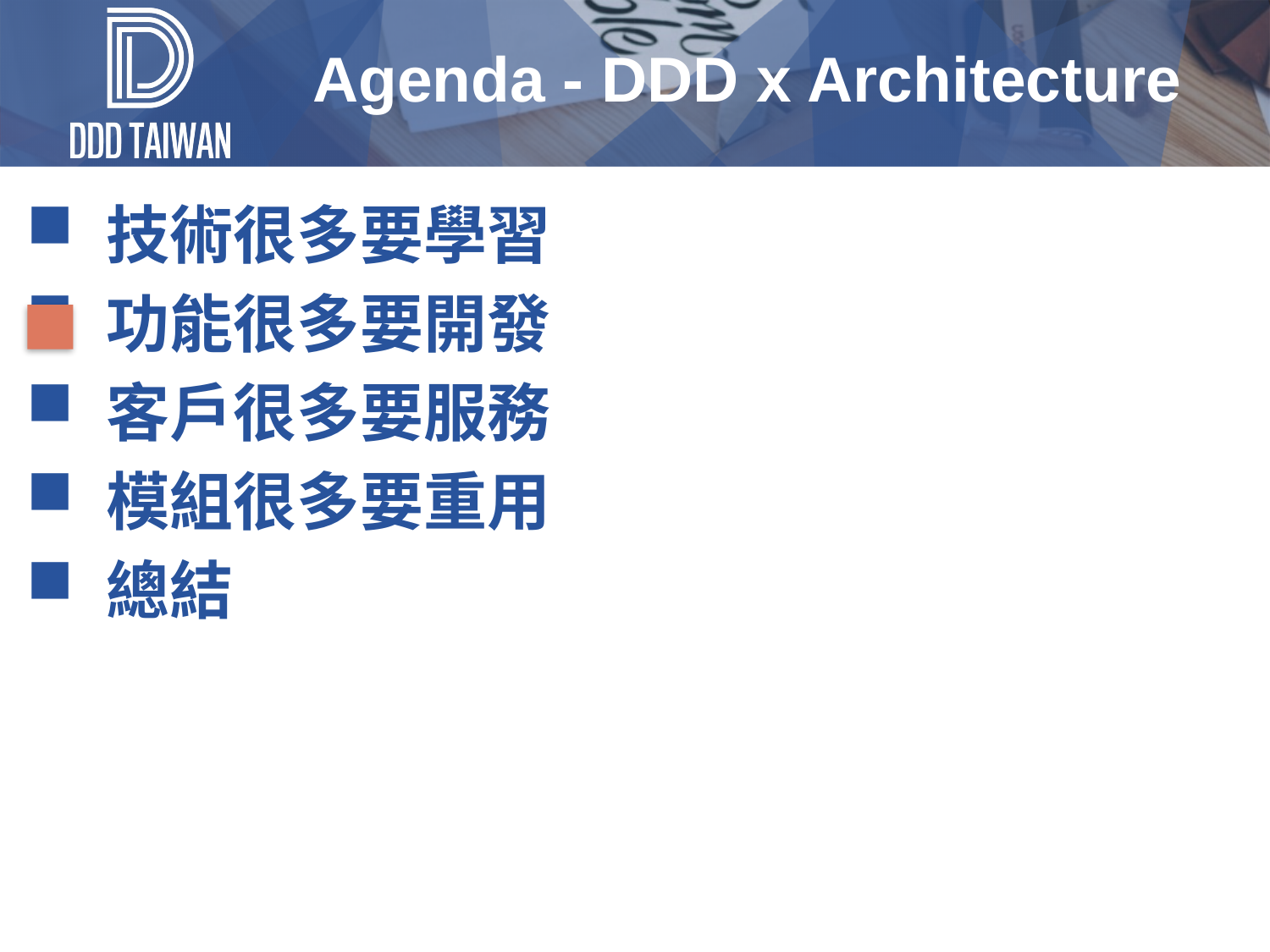

# Agenda - DDD x Architecture
技術很多要學習
功能很多要開發
客戶很多要服務
模組很多要重用
總結